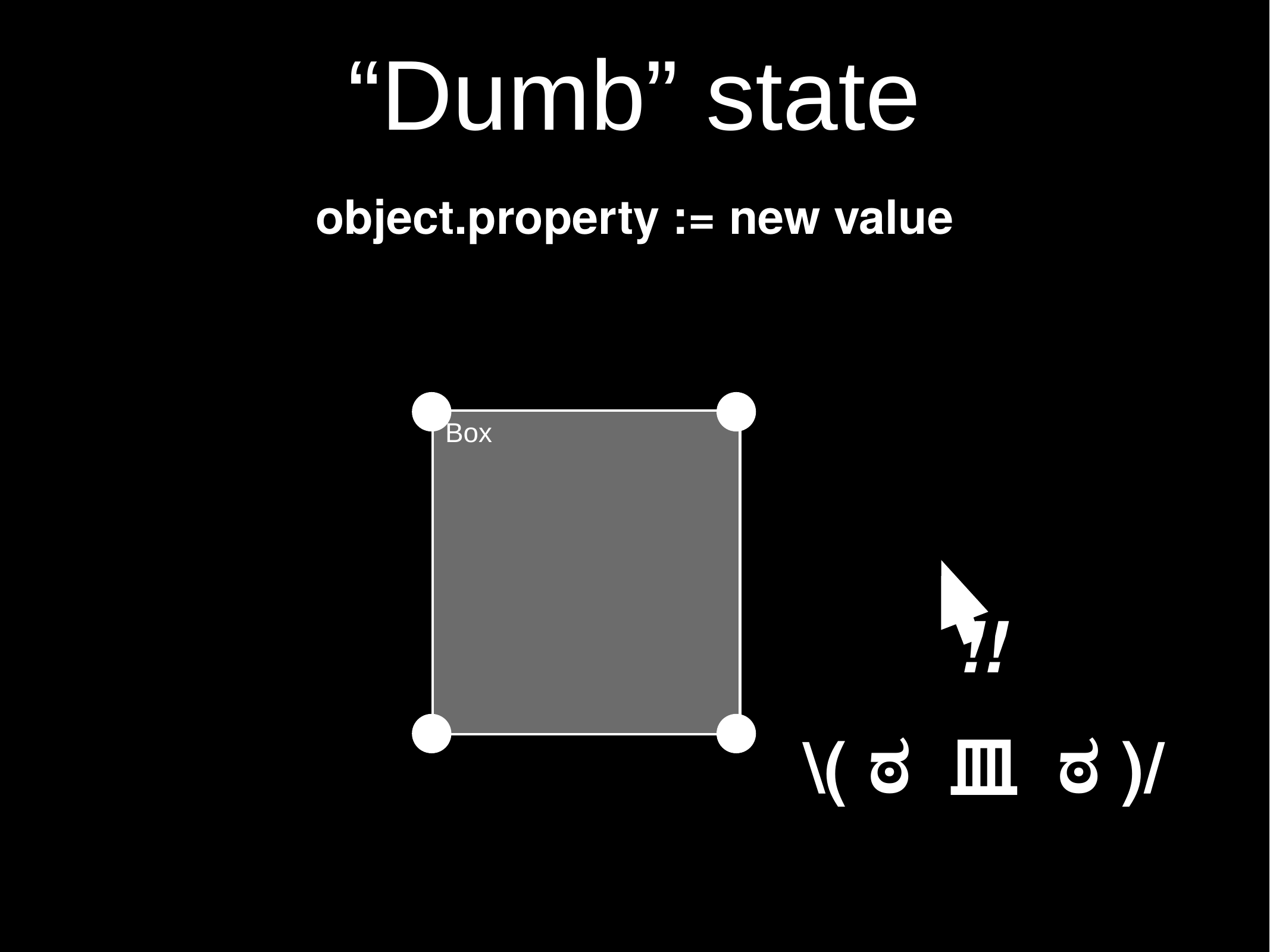

# “Dumb” state
object.property := new value

 Box

!!
\( ಠ 皿 ಠ )/